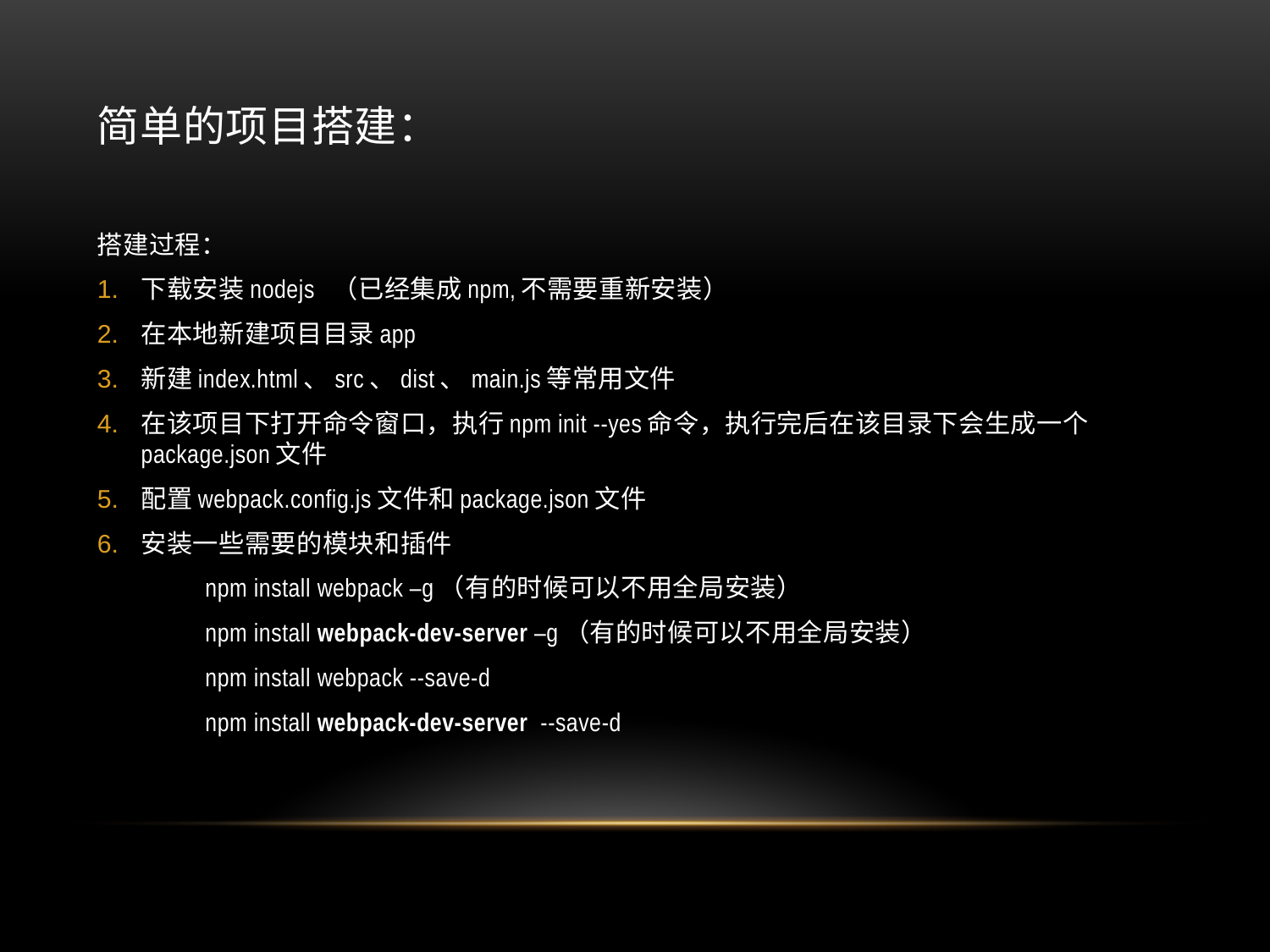

# 简单的项目搭建：
搭建过程：
下载安装nodejs  （已经集成npm,不需要重新安装）
在本地新建项目目录app
新建index.html、src、dist、main.js等常用文件
在该项目下打开命令窗口，执行npm init --yes命令，执行完后在该目录下会生成一个package.json文件
配置webpack.config.js文件和package.json文件
安装一些需要的模块和插件
	npm install webpack –g（有的时候可以不用全局安装）
	npm install webpack-dev-server –g（有的时候可以不用全局安装）
	npm install webpack --save-d
	npm install webpack-dev-server  --save-d